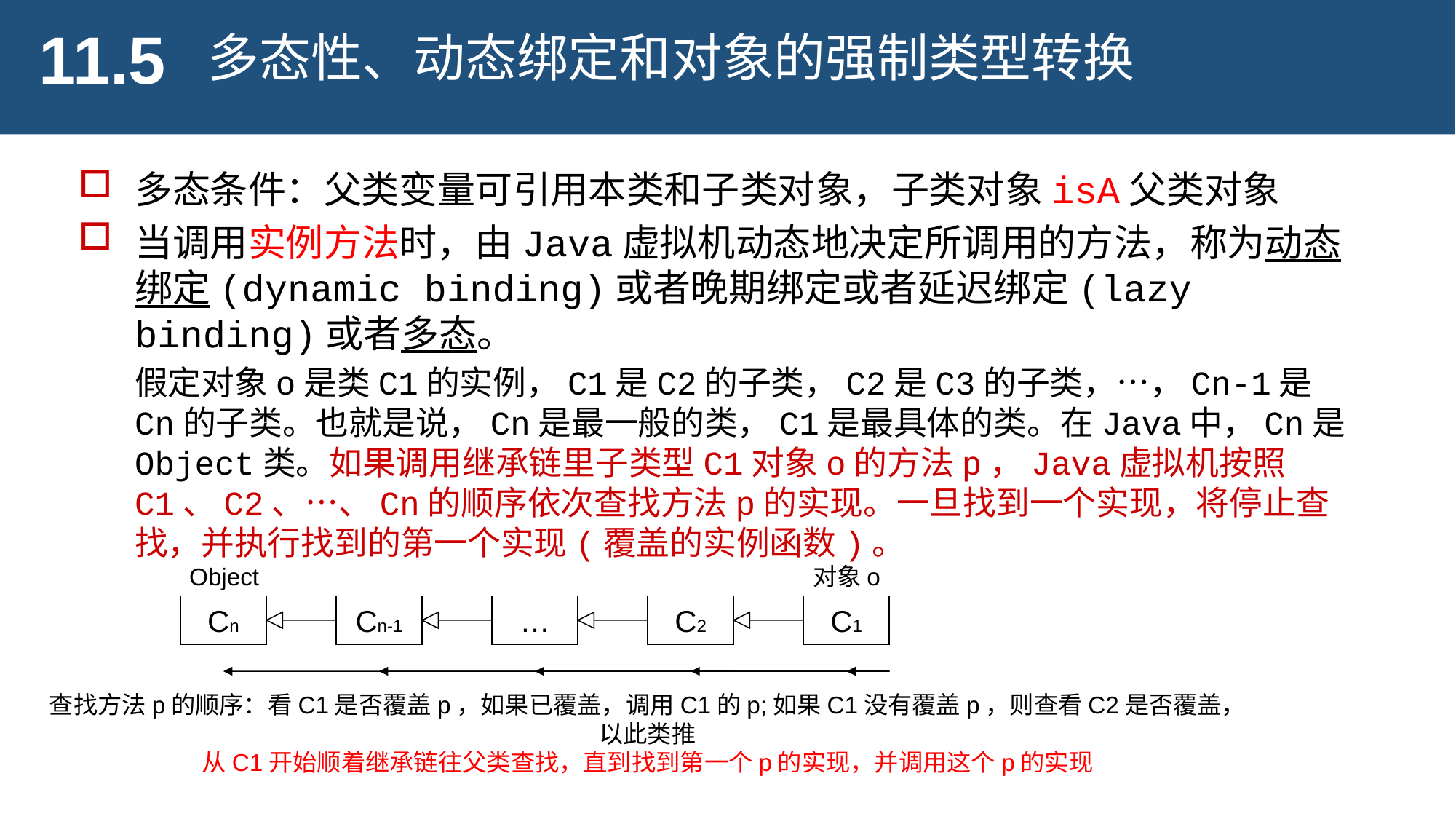

11.5
多态性、动态绑定和对象的强制类型转换
多态条件：父类变量可引用本类和子类对象，子类对象isA父类对象
当调用实例方法时，由Java虚拟机动态地决定所调用的方法，称为动态绑定(dynamic binding)或者晚期绑定或者延迟绑定(lazy binding)或者多态。
假定对象o是类C1的实例，C1是C2的子类，C2是C3的子类，…，Cn-1是Cn的子类。也就是说，Cn是最一般的类，C1是最具体的类。在Java中，Cn是Object类。如果调用继承链里子类型C1对象o的方法p，Java虚拟机按照C1、C2、…、Cn的顺序依次查找方法p的实现。一旦找到一个实现，将停止查找，并执行找到的第一个实现(覆盖的实例函数)。
Object
对象o
Cn
Cn-1
…
C2
C1

查找方法p的顺序：看C1是否覆盖p，如果已覆盖，调用C1的p;如果C1没有覆盖p，则查看C2是否覆盖，以此类推
从C1开始顺着继承链往父类查找，直到找到第一个p的实现，并调用这个p的实现